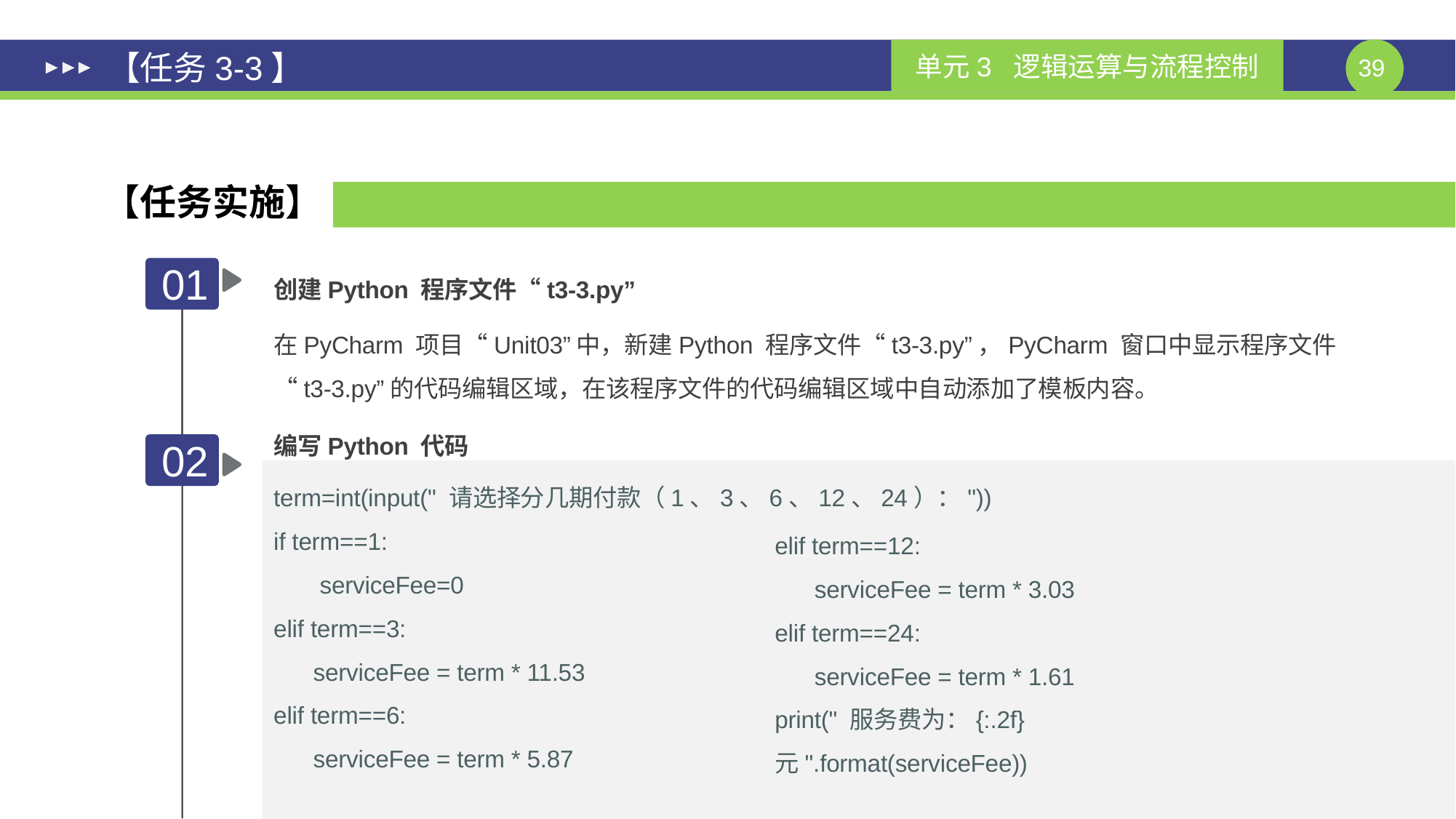

# 【任务3-3】
【任务实施】

01

创建Python 程序文件“t3-3.py”

在PyCharm 项目“Unit03”中，新建Python 程序文件“t3-3.py”，PyCharm 窗口中显示程序文件“t3-3.py”的代码编辑区域，在该程序文件的代码编辑区域中自动添加了模板内容。
编写Python 代码
02

term=int(input(" 请选择分几期付款（1、3、6、12、24）："))
if term==1:
       serviceFee=0
elif term==3:
      serviceFee = term * 11.53
elif term==6:
      serviceFee = term * 5.87
elif term==12:
      serviceFee = term * 3.03
elif term==24:
      serviceFee = term * 1.61
print(" 服务费为：{:.2f} 元".format(serviceFee))